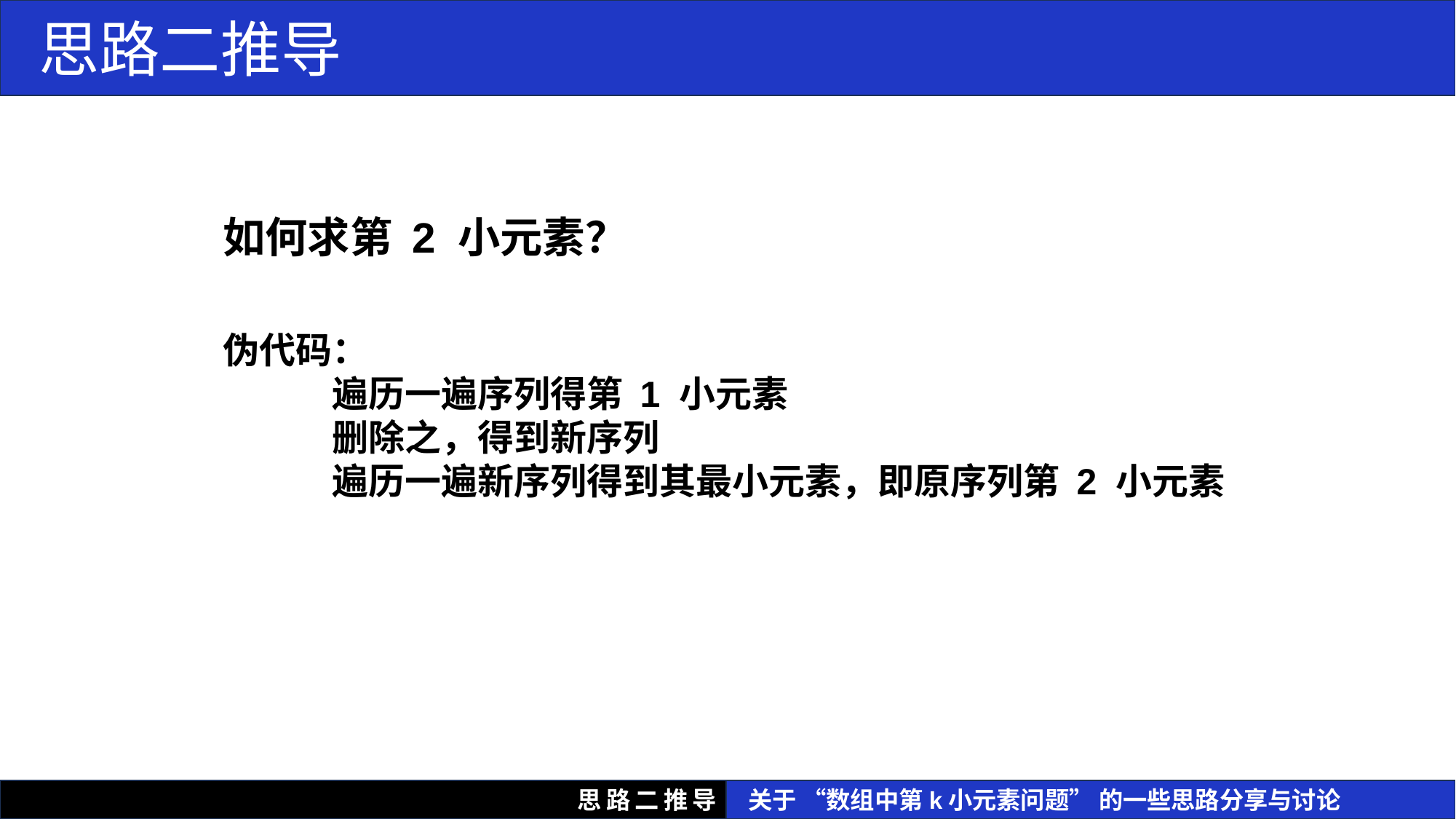

思路二推导
如何求第 2 小元素？
伪代码：
	遍历一遍序列得第 1 小元素
	删除之，得到新序列
	遍历一遍新序列得到其最小元素，即原序列第 2 小元素

思路二推导
 关于 “数组中第k小元素问题” 的一些思路分享与讨论